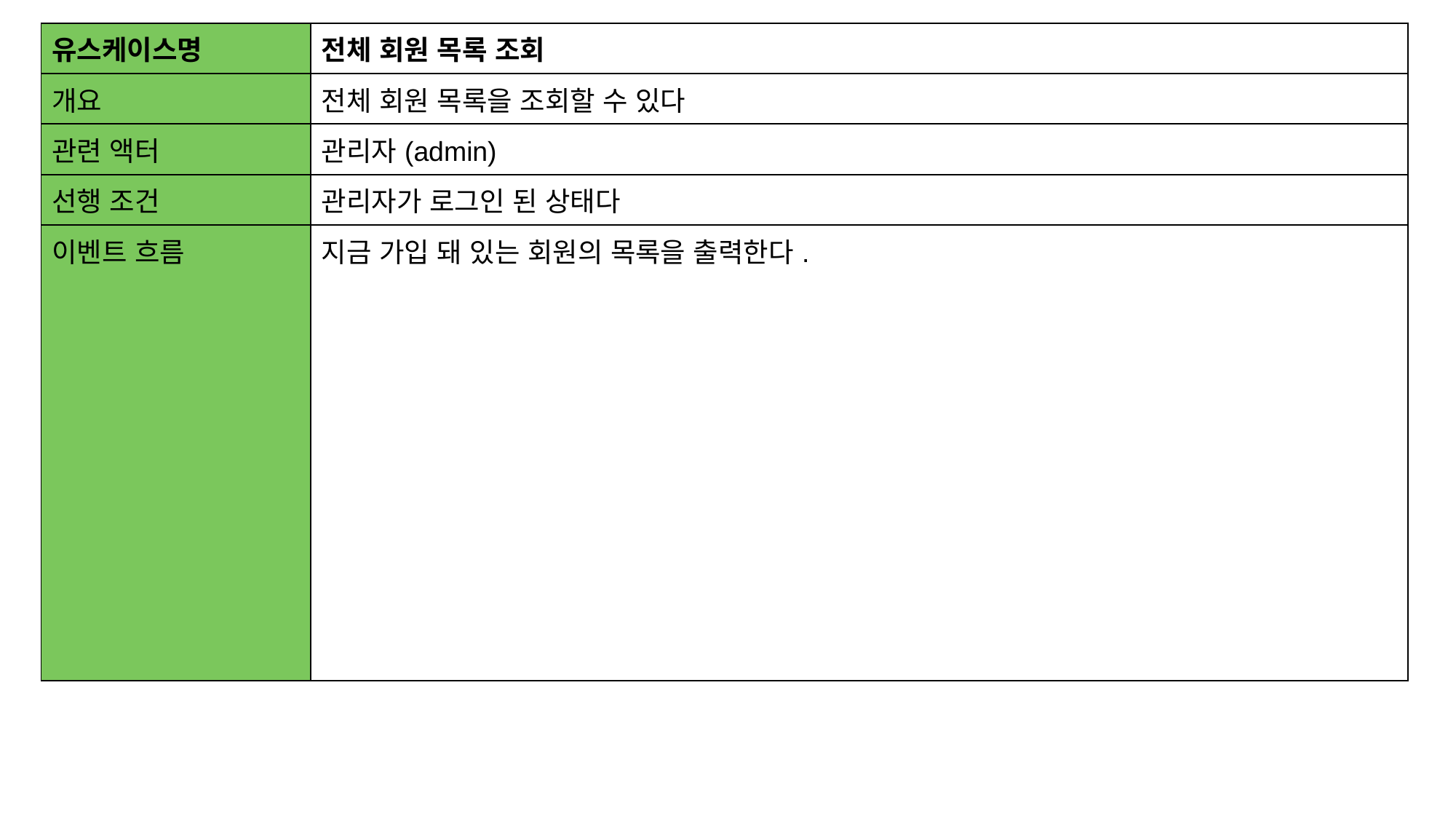

| 유스케이스명 | 전체 회원 목록 조회 |
| --- | --- |
| 개요 | 전체 회원 목록을 조회할 수 있다 |
| 관련 액터 | 관리자(admin) |
| 선행 조건 | 관리자가 로그인 된 상태다 |
| 이벤트 흐름 | 지금 가입 돼 있는 회원의 목록을 출력한다. |